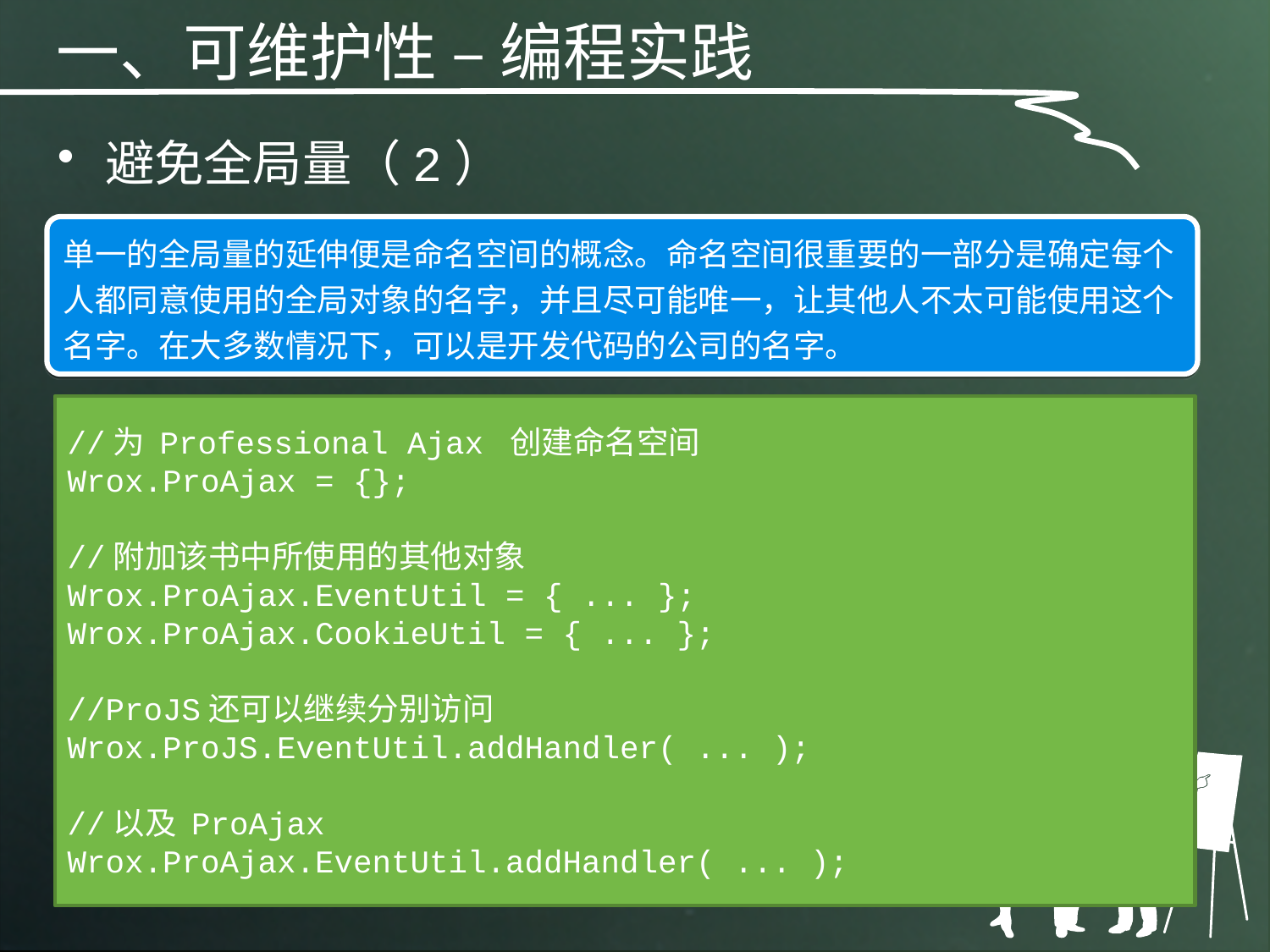

一、可维护性 – 编程实践

避免全局量（2）
单一的全局量的延伸便是命名空间的概念。命名空间很重要的一部分是确定每个人都同意使用的全局对象的名字，并且尽可能唯一，让其他人不太可能使用这个名字。在大多数情况下，可以是开发代码的公司的名字。
//为 Professional Ajax 创建命名空间
Wrox.ProAjax = {};

//附加该书中所使用的其他对象
Wrox.ProAjax.EventUtil = { ... };
Wrox.ProAjax.CookieUtil = { ... };

//ProJS还可以继续分别访问
Wrox.ProJS.EventUtil.addHandler( ... );

//以及 ProAjax
Wrox.ProAjax.EventUtil.addHandler( ... );